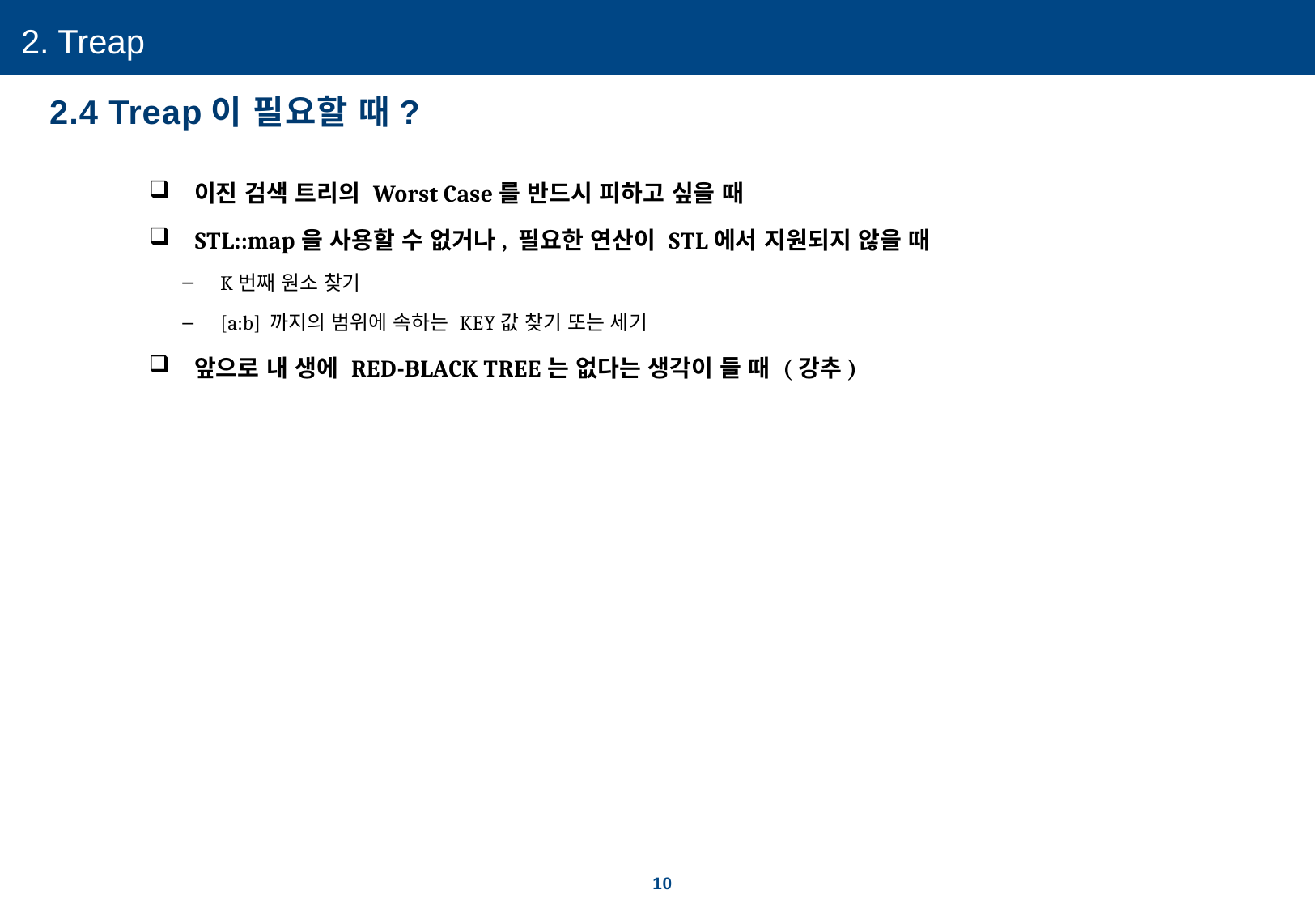

2. Treap
2.4 Treap이 필요할 때?
이진 검색 트리의 Worst Case를 반드시 피하고 싶을 때
STL::map을 사용할 수 없거나, 필요한 연산이 STL에서 지원되지 않을 때
K번째 원소 찾기
[a:b] 까지의 범위에 속하는 KEY값 찾기 또는 세기
앞으로 내 생에 RED-BLACK TREE는 없다는 생각이 들 때 (강추)
10